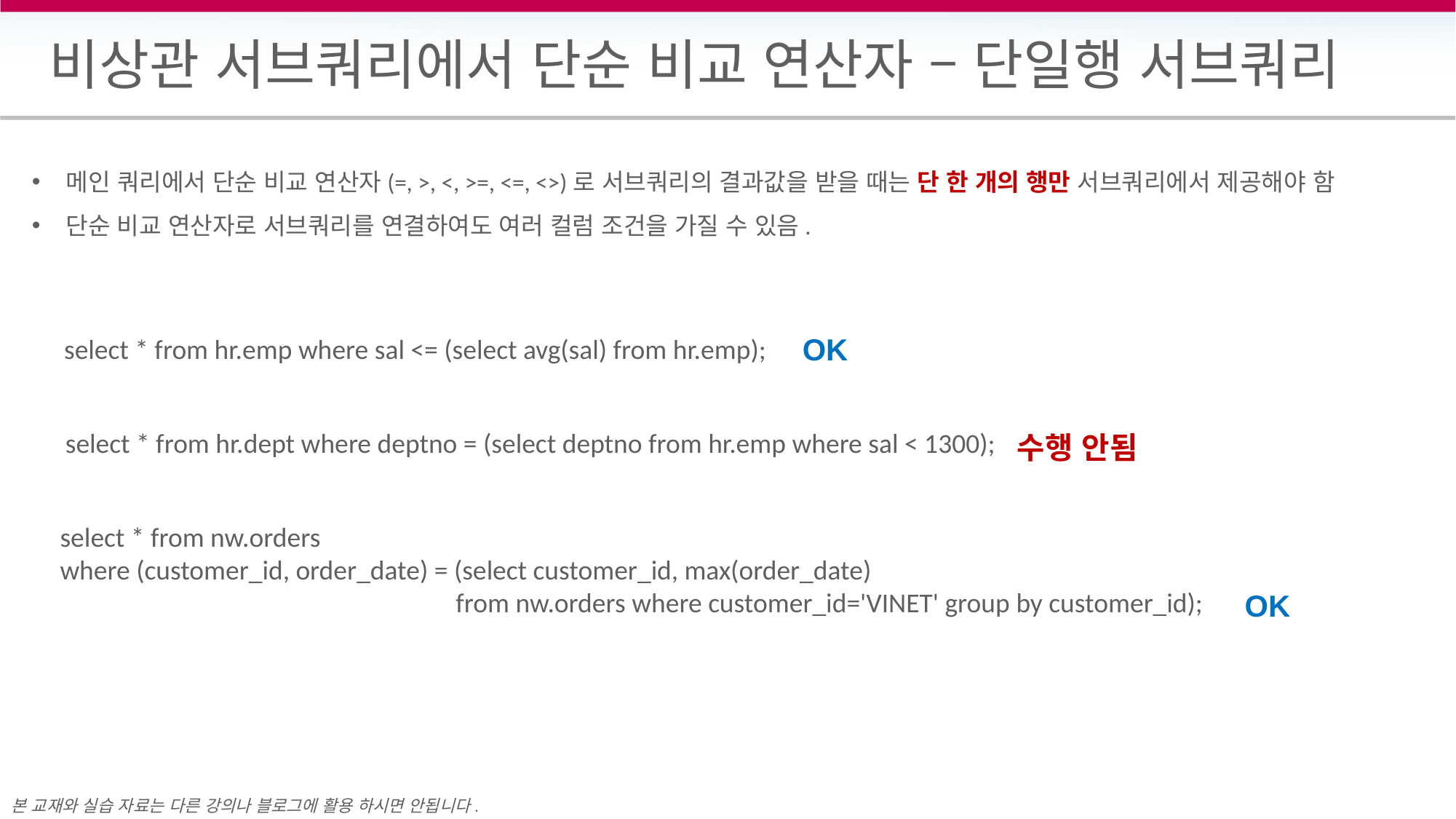

# 비상관 서브쿼리에서 단순 비교 연산자 – 단일행 서브쿼리
메인 쿼리에서 단순 비교 연산자(=, >, <, >=, <=, <>)로 서브쿼리의 결과값을 받을 때는 단 한 개의 행만 서브쿼리에서 제공해야 함
단순 비교 연산자로 서브쿼리를 연결하여도 여러 컬럼 조건을 가질 수 있음.
select * from hr.emp where sal <= (select avg(sal) from hr.emp);
OK
select * from hr.dept where deptno = (select deptno from hr.emp where sal < 1300);
수행 안됨
select * from nw.orders
where (customer_id, order_date) = (select customer_id, max(order_date)
                                                                from nw.orders where customer_id='VINET' group by customer_id);
OK